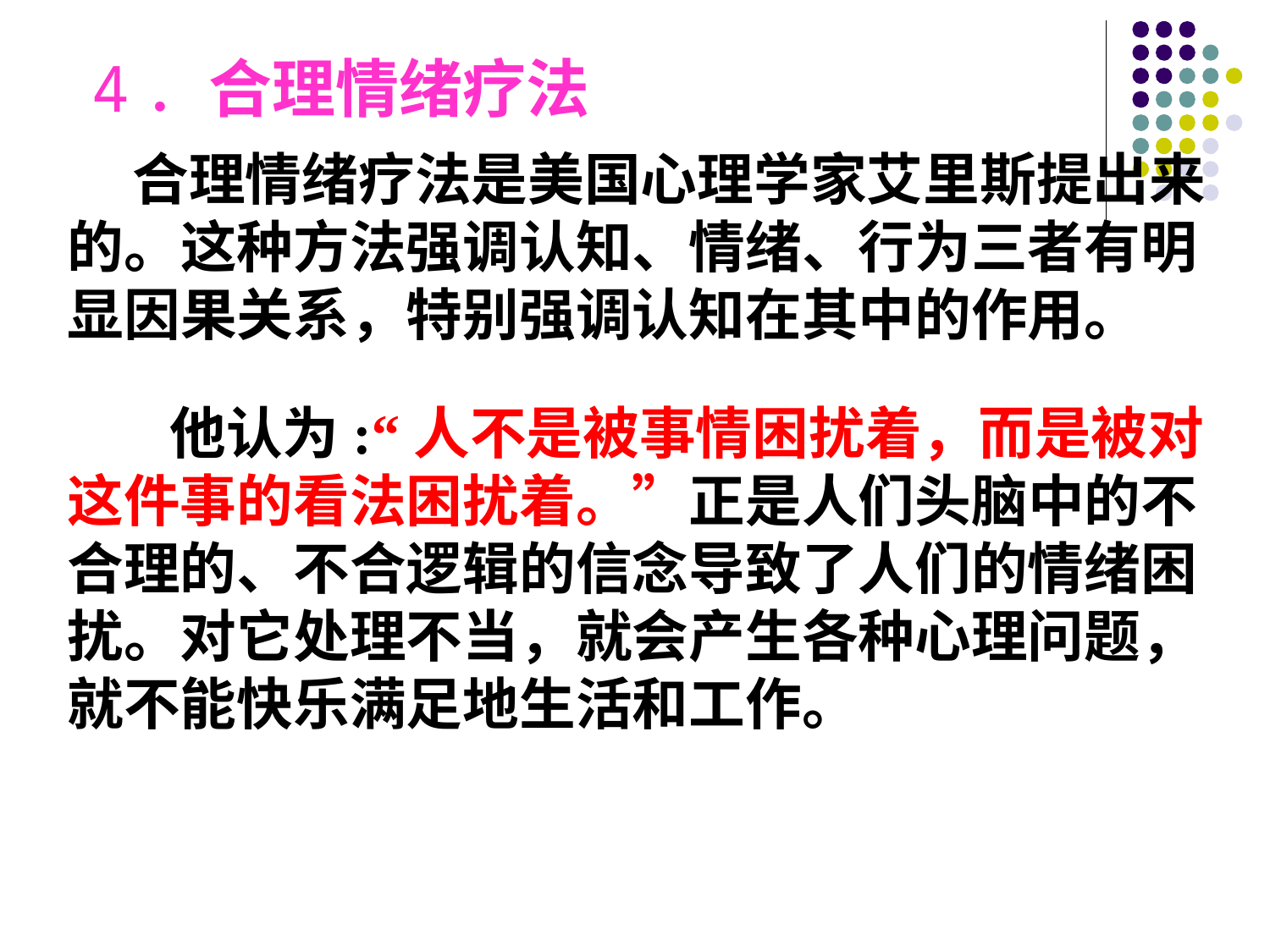

4．合理情绪疗法
    合理情绪疗法是美国心理学家艾里斯提出来的。这种方法强调认知、情绪、行为三者有明显因果关系，特别强调认知在其中的作用。
       他认为:“人不是被事情困扰着，而是被对这件事的看法困扰着。”正是人们头脑中的不合理的、不合逻辑的信念导致了人们的情绪困扰。对它处理不当，就会产生各种心理问题，就不能快乐满足地生活和工作。